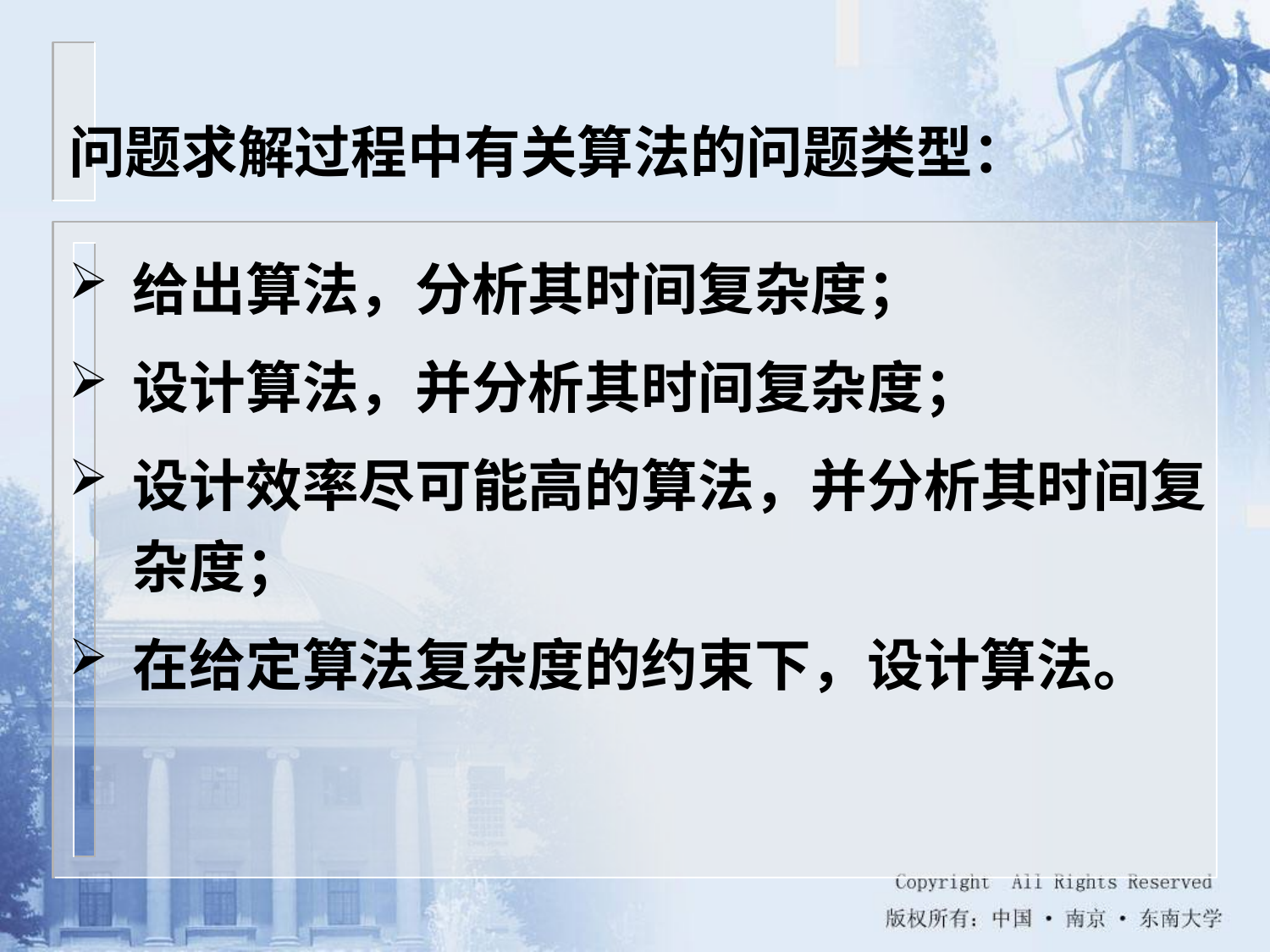

问题求解过程中有关算法的问题类型：
给出算法，分析其时间复杂度；
设计算法，并分析其时间复杂度；
设计效率尽可能高的算法，并分析其时间复杂度；
在给定算法复杂度的约束下，设计算法。